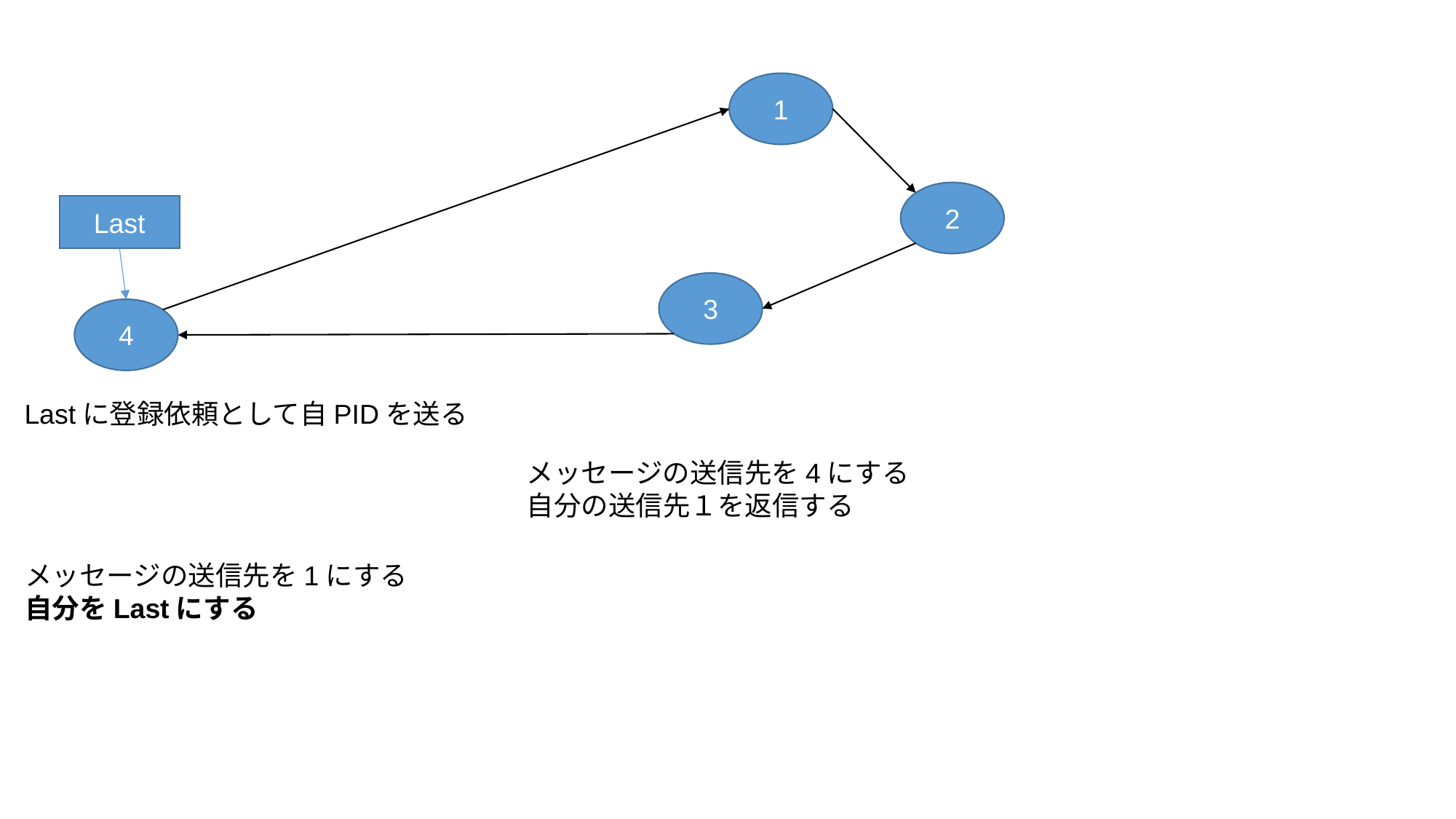

1
2
Last
3
4
Lastに登録依頼として自PIDを送る
メッセージの送信先を4にする
自分の送信先１を返信する
メッセージの送信先を1にする
自分をLastにする